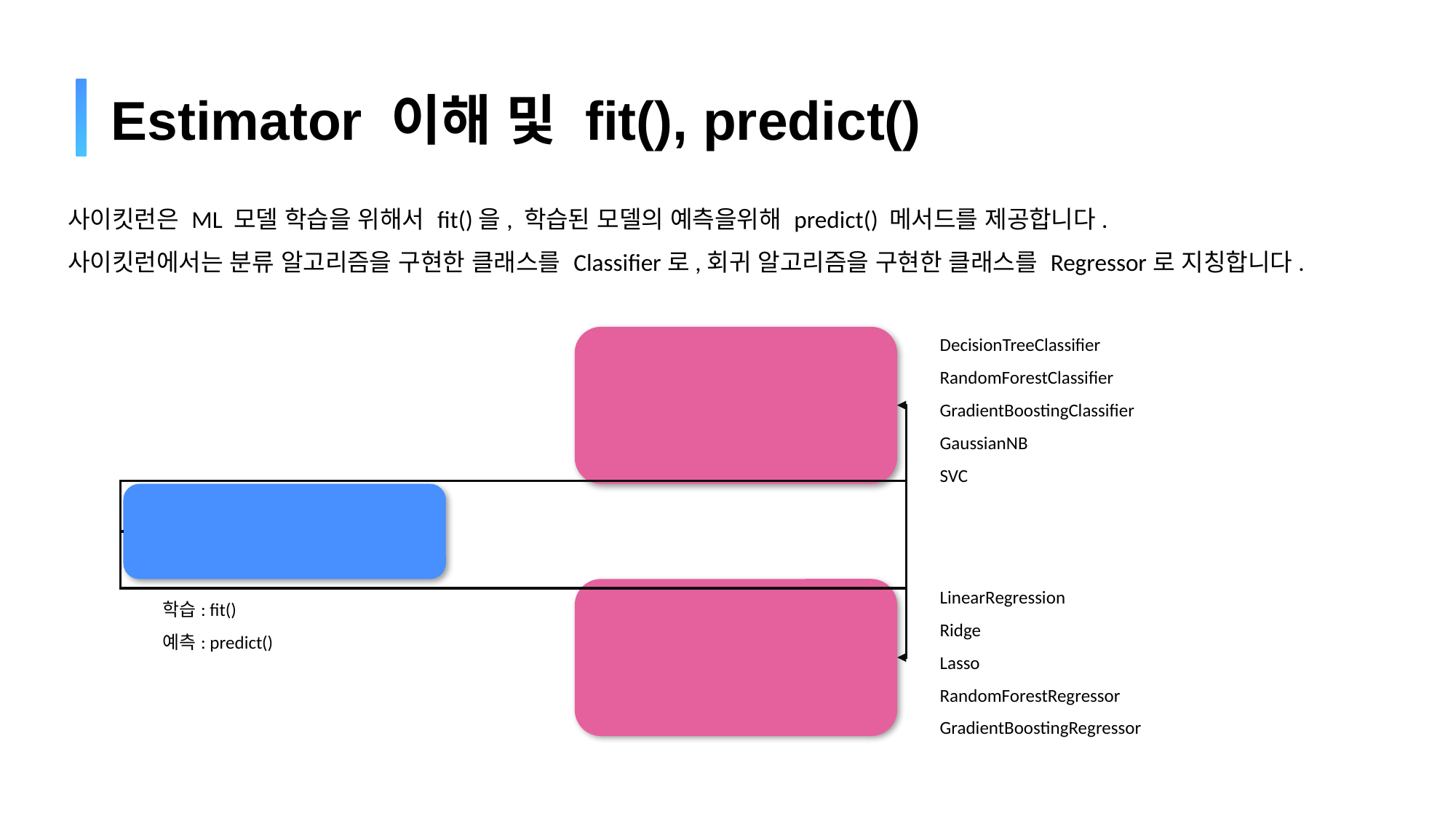

# Estimator 이해 및 fit(), predict()

사이킷런은 ML 모델 학습을 위해서 fit()을, 학습된 모델의 예측을위해 predict() 메서드를 제공합니다.
사이킷런에서는 분류 알고리즘을 구현한 클래스를 Classifier로,회귀 알고리즘을 구현한 클래스를 Regressor로 지칭합니다.
DecisionTreeClassifier
RandomForestClassifier
GradientBoostingClassifier
GaussianNB
SVC
Classifier[분류]
Estimator
LinearRegression
Ridge
Lasso
RandomForestRegressor
GradientBoostingRegressor
Regressor[회귀]
학습: fit()
예측: predict()